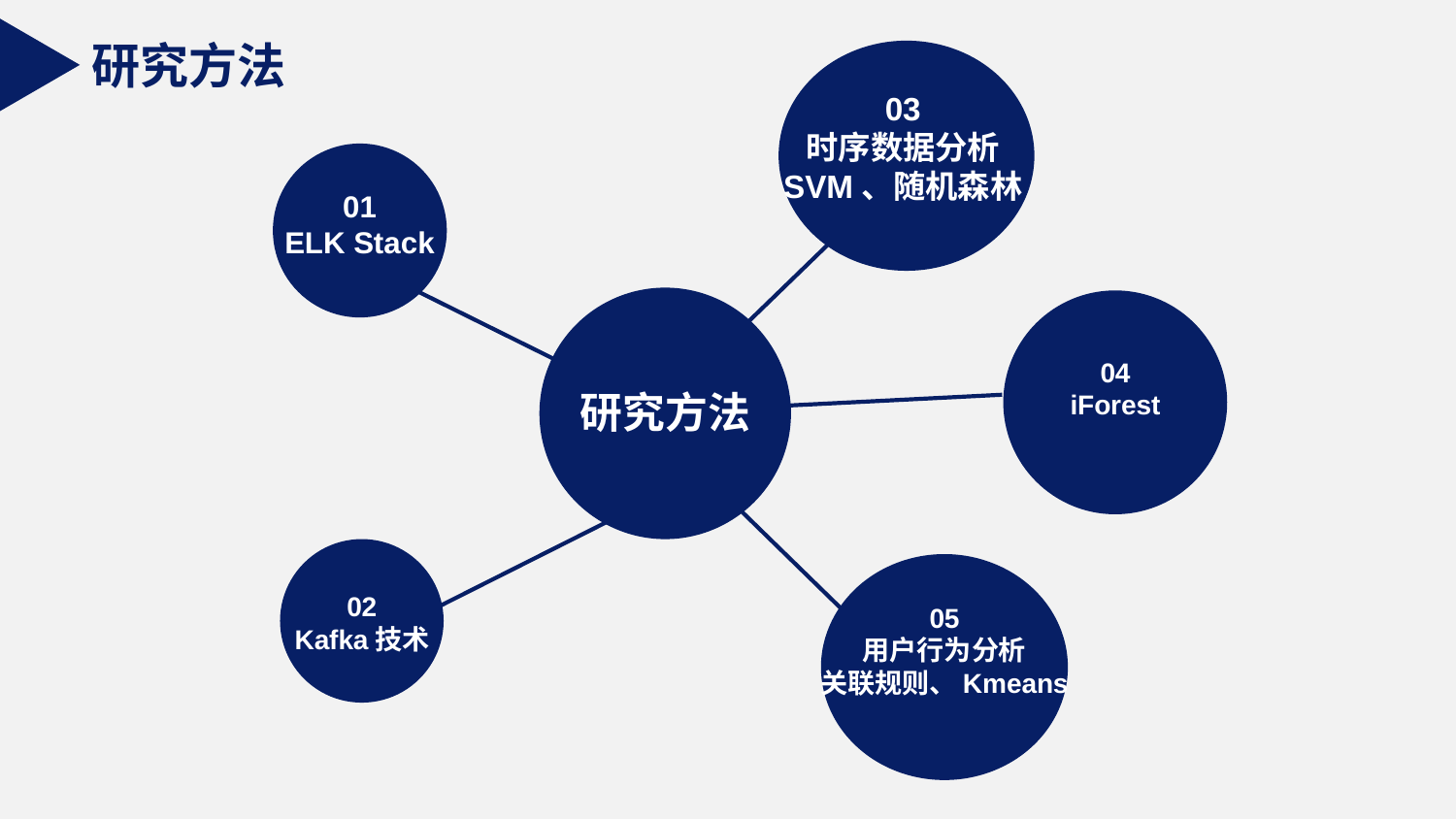

研究方法

03
时序数据分析
SVM、随机森林

01
ELK Stack

研究方法

04
iForest

02
Kafka技术

05
用户行为分析
关联规则、Kmeans